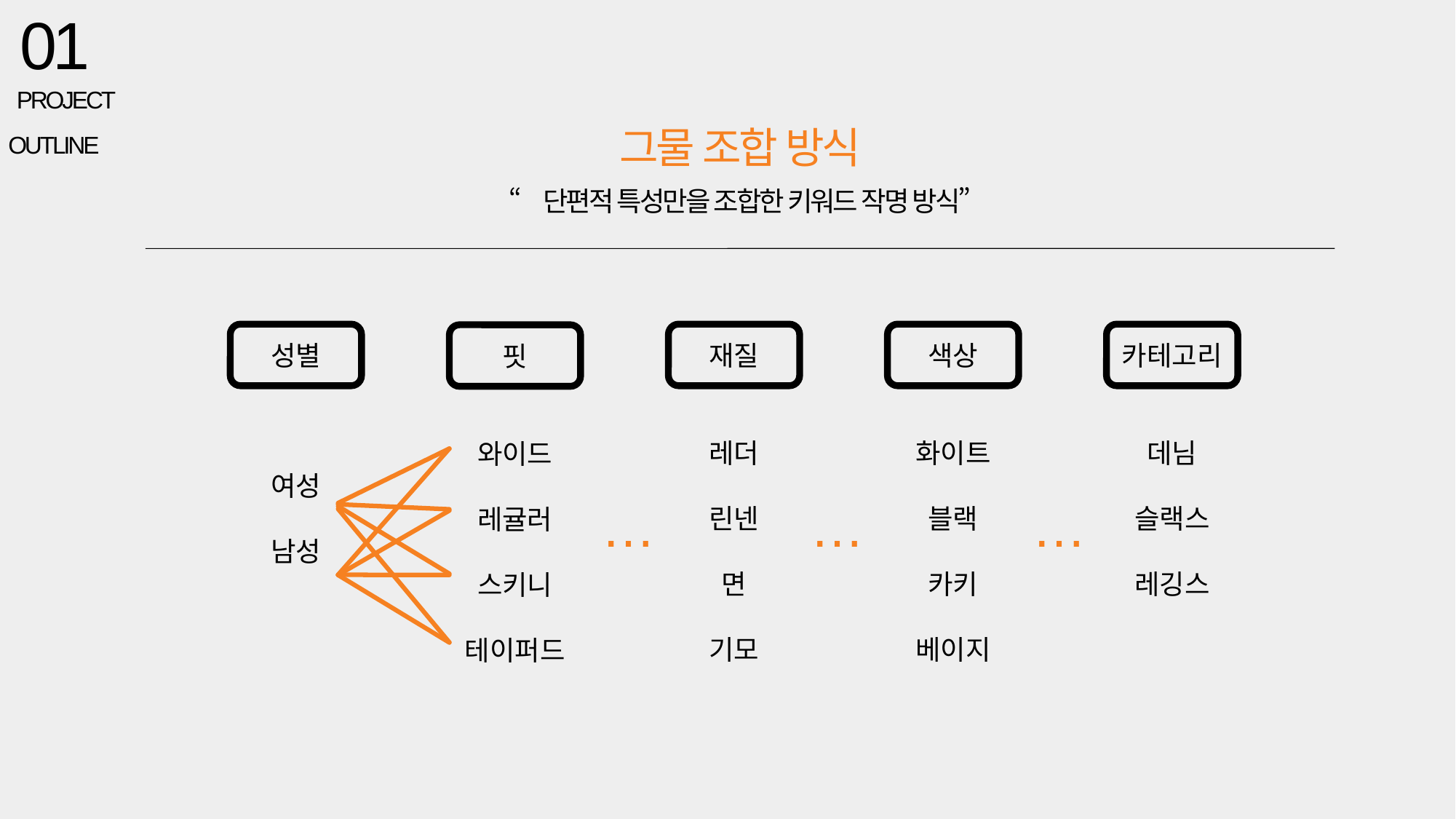

01
 PROJECT OUTLINE

그물 조합 방식
“단편적 특성만을 조합한 키워드 작명 방식”
성별

여성
남성

재질
레더
린넨
면
기모
색상
화이트
블랙
카키
베이지
카테고리
데님
슬랙스
레깅스
핏
와이드
레귤러
스키니
테이퍼드
…
…
…